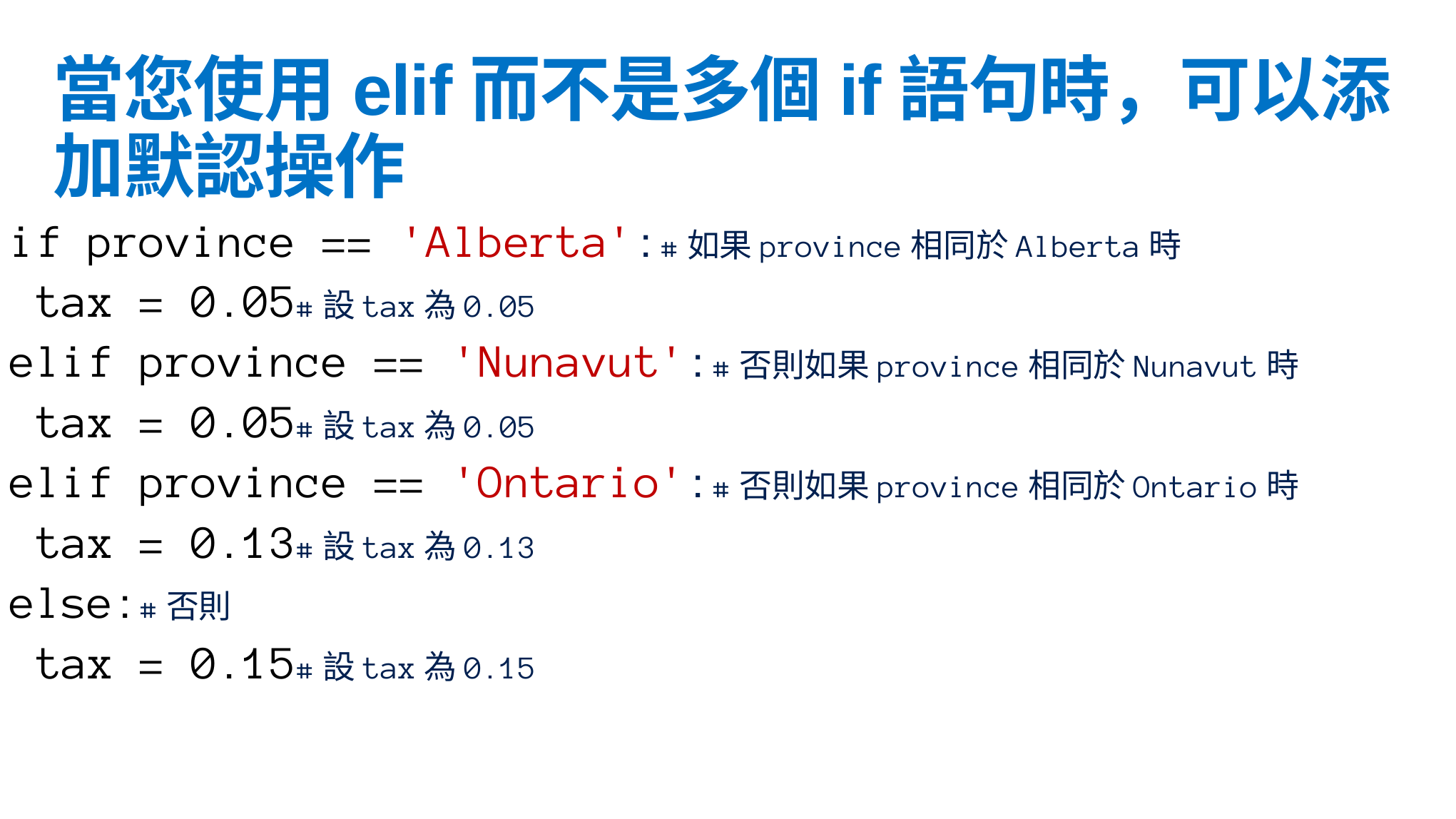

當您使用elif而不是多個if語句時，可以添加默認操作

if province == 'Alberta':#如果province相同於Alberta時
 tax = 0.05#設tax為0.05
elif province == 'Nunavut':#否則如果province相同於Nunavut時
 tax = 0.05#設tax為0.05
elif province == 'Ontario':#否則如果province相同於Ontario時
 tax = 0.13#設tax為0.13
else:#否則
 tax = 0.15#設tax為0.15